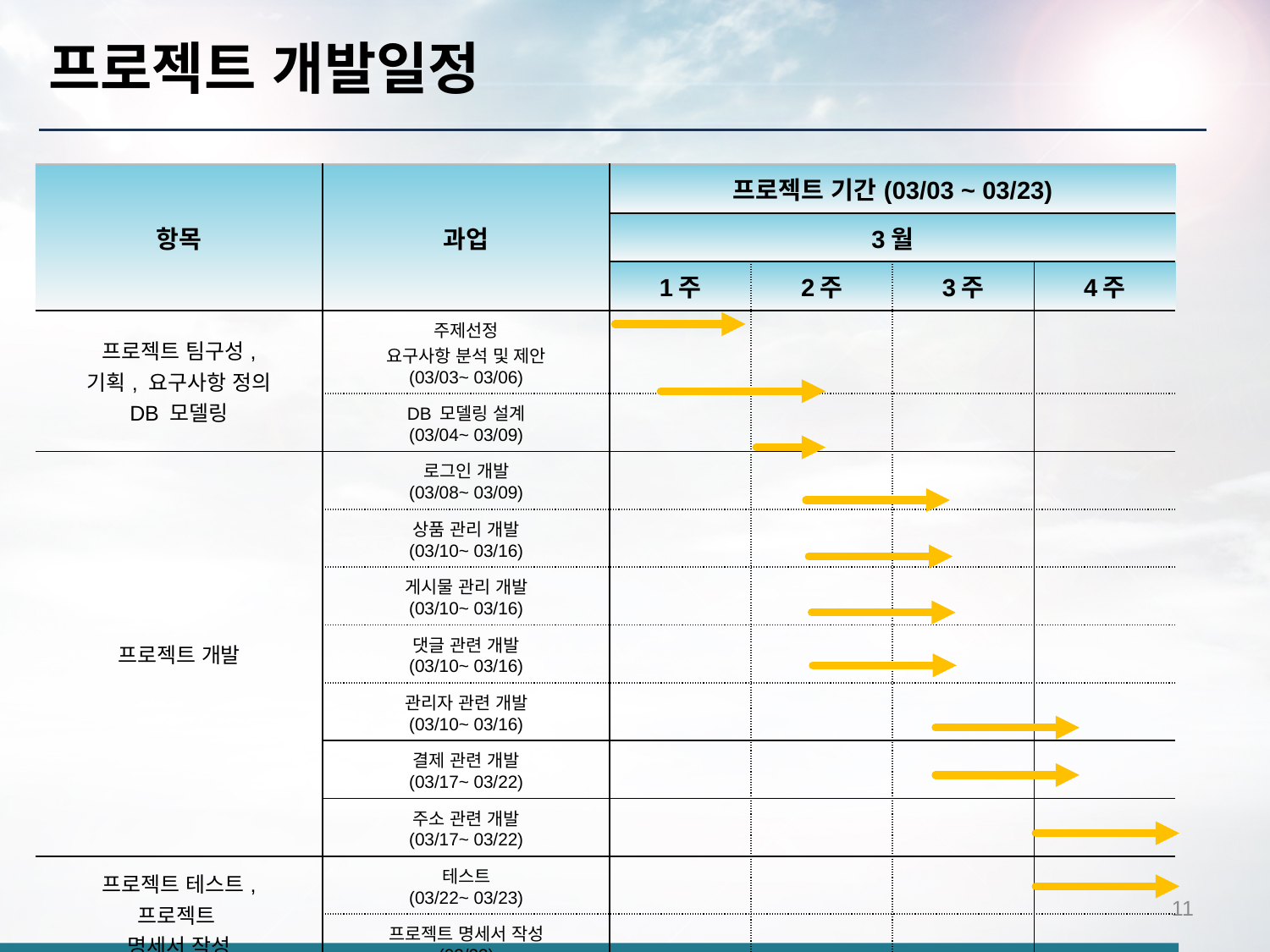

프로젝트 개발일정
| 항목 | 과업 | 프로젝트 기간(03/03 ~ 03/23) |  |  |  |
| --- | --- | --- | --- | --- | --- |
|  |  | 3월 |  |  |  |
|  |  | 1주 | 2주 | 3주 | 4주 |
| 프로젝트 팀구성, 기획, 요구사항 정의 DB 모델링 | 주제선정 요구사항 분석 및 제안 (03/03~ 03/06) |  |  |  |  |
|  | DB 모델링 설계 (03/04~ 03/09) |  |  |  |  |
| 프로젝트 개발 | 로그인 개발 (03/08~ 03/09) |  |  |  |  |
|  | 상품 관리 개발 (03/10~ 03/16) |  |  |  |  |
|  | 게시물 관리 개발 (03/10~ 03/16) |  |  |  |  |
|  | 댓글 관련 개발 (03/10~ 03/16) |  |  |  |  |
|  | 관리자 관련 개발 (03/10~ 03/16) |  |  |  |  |
|  | 결제 관련 개발 (03/17~ 03/22) |  |  |  |  |
|  | 주소 관련 개발 (03/17~ 03/22) |  |  |  |  |
| 프로젝트 테스트, 프로젝트 명세서 작성 | 테스트 (03/22~ 03/23) |  |  |  |  |
|  | 프로젝트 명세서 작성 (03/23) |  |  |  |  |
11